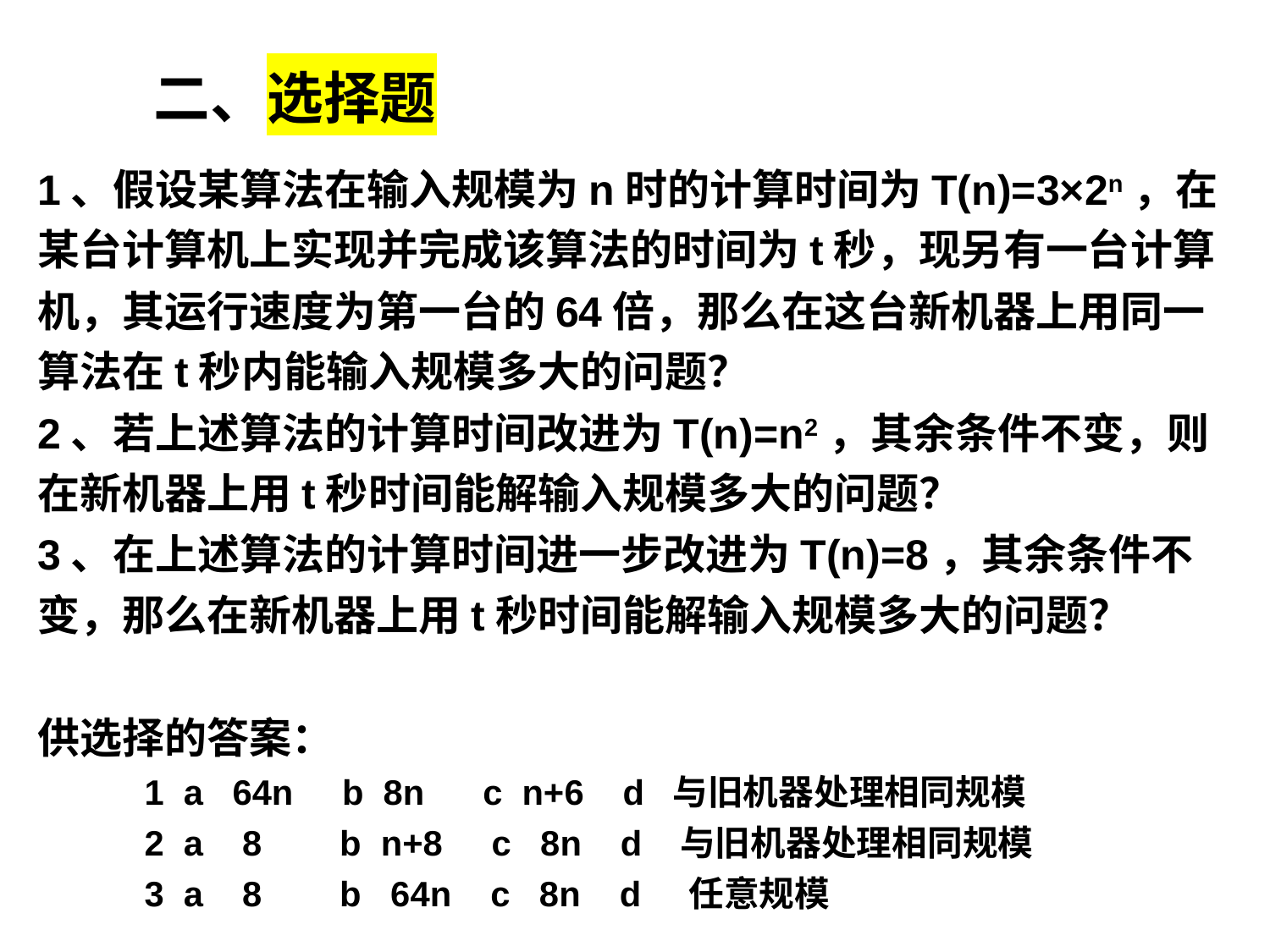

二、选择题
1、假设某算法在输入规模为n时的计算时间为T(n)=3×2n，在某台计算机上实现并完成该算法的时间为t秒，现另有一台计算机，其运行速度为第一台的64倍，那么在这台新机器上用同一算法在t秒内能输入规模多大的问题？
2、若上述算法的计算时间改进为T(n)=n2，其余条件不变，则在新机器上用t秒时间能解输入规模多大的问题？
3、在上述算法的计算时间进一步改进为T(n)=8，其余条件不变，那么在新机器上用t秒时间能解输入规模多大的问题？

供选择的答案：
           1  a   64n     b  8n      c  n+6    d  与旧机器处理相同规模
           2  a    8        b  n+8     c   8n    d   与旧机器处理相同规模
           3  a    8        b   64n    c   8n    d    任意规模